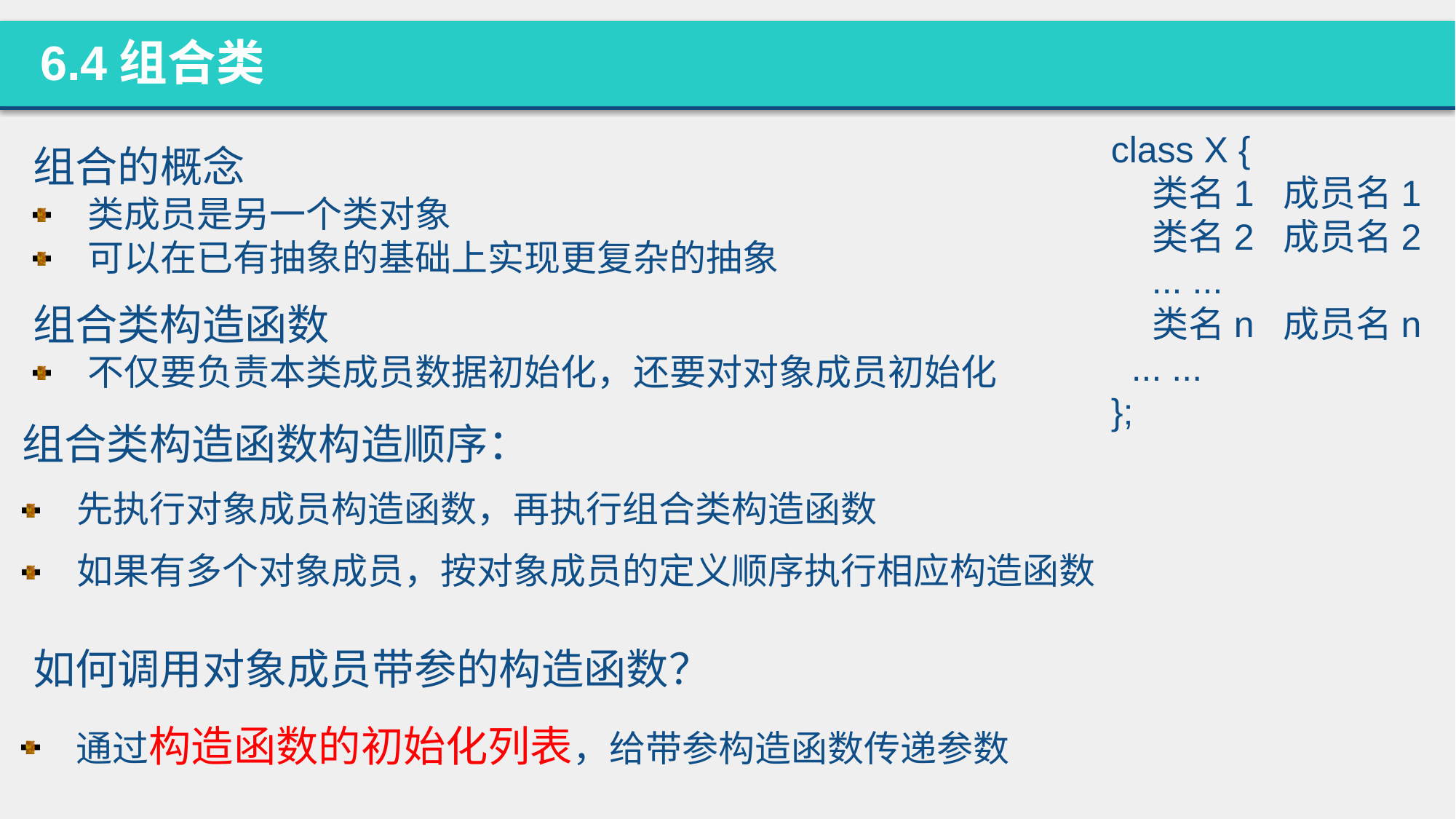

6.4组合类
class X {
    类名1  成员名1
    类名2  成员名2
    ... ...
    类名n  成员名n
  ... ...
};
组合的概念
类成员是另一个类对象
可以在已有抽象的基础上实现更复杂的抽象
组合类构造函数
不仅要负责本类成员数据初始化，还要对对象成员初始化
组合类构造函数构造顺序：
先执行对象成员构造函数，再执行组合类构造函数
如果有多个对象成员，按对象成员的定义顺序执行相应构造函数
如何调用对象成员带参的构造函数？
通过构造函数的初始化列表，给带参构造函数传递参数